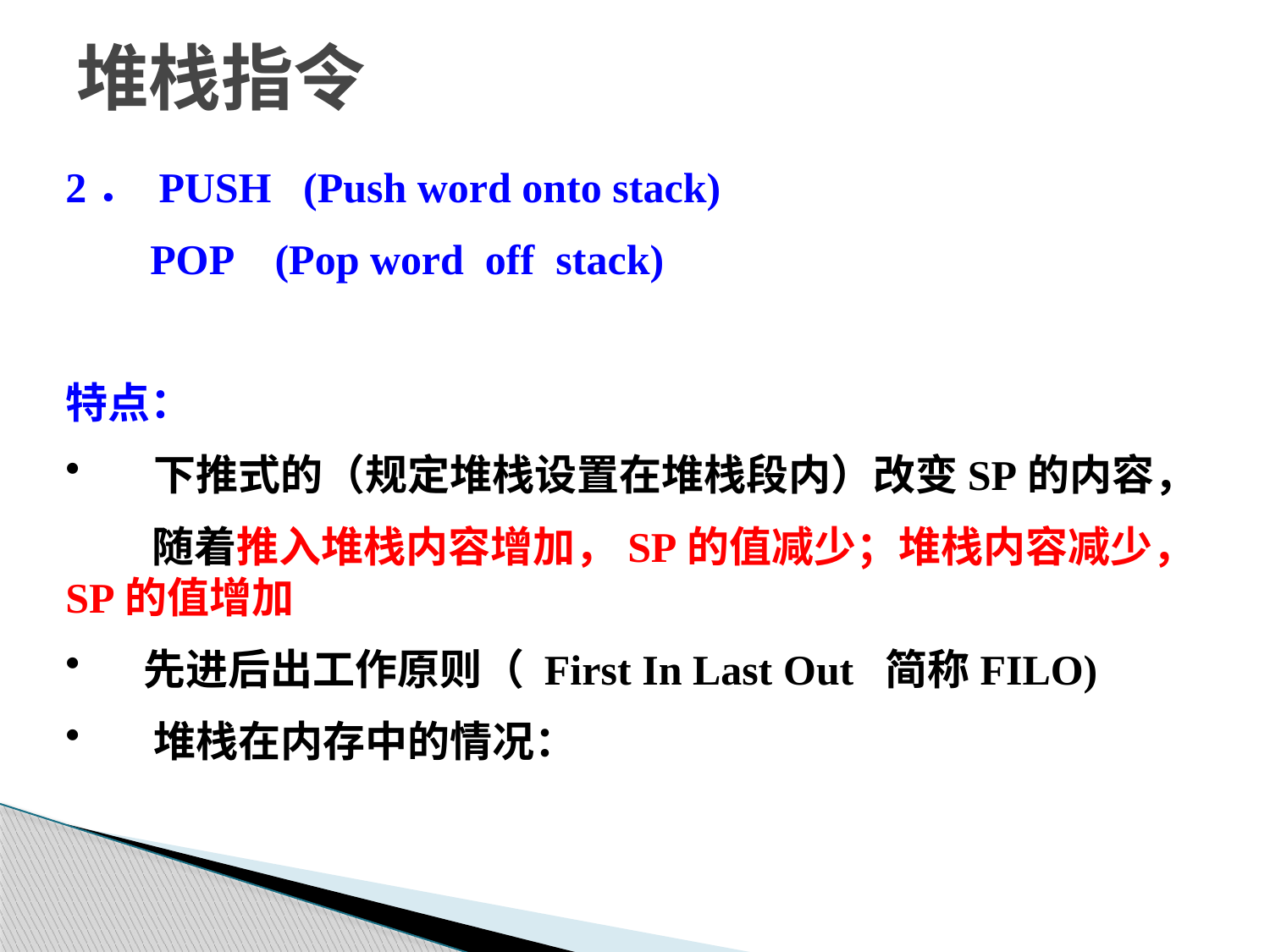

# 堆栈指令
2． PUSH   (Push word onto stack)
        POP    (Pop word  off  stack)

特点：
     下推式的（规定堆栈设置在堆栈段内）改变SP的内容，
        随着推入堆栈内容增加，SP的值减少；堆栈内容减少，SP的值增加
    先进后出工作原则（ First In Last Out  简称FILO)
     堆栈在内存中的情况：